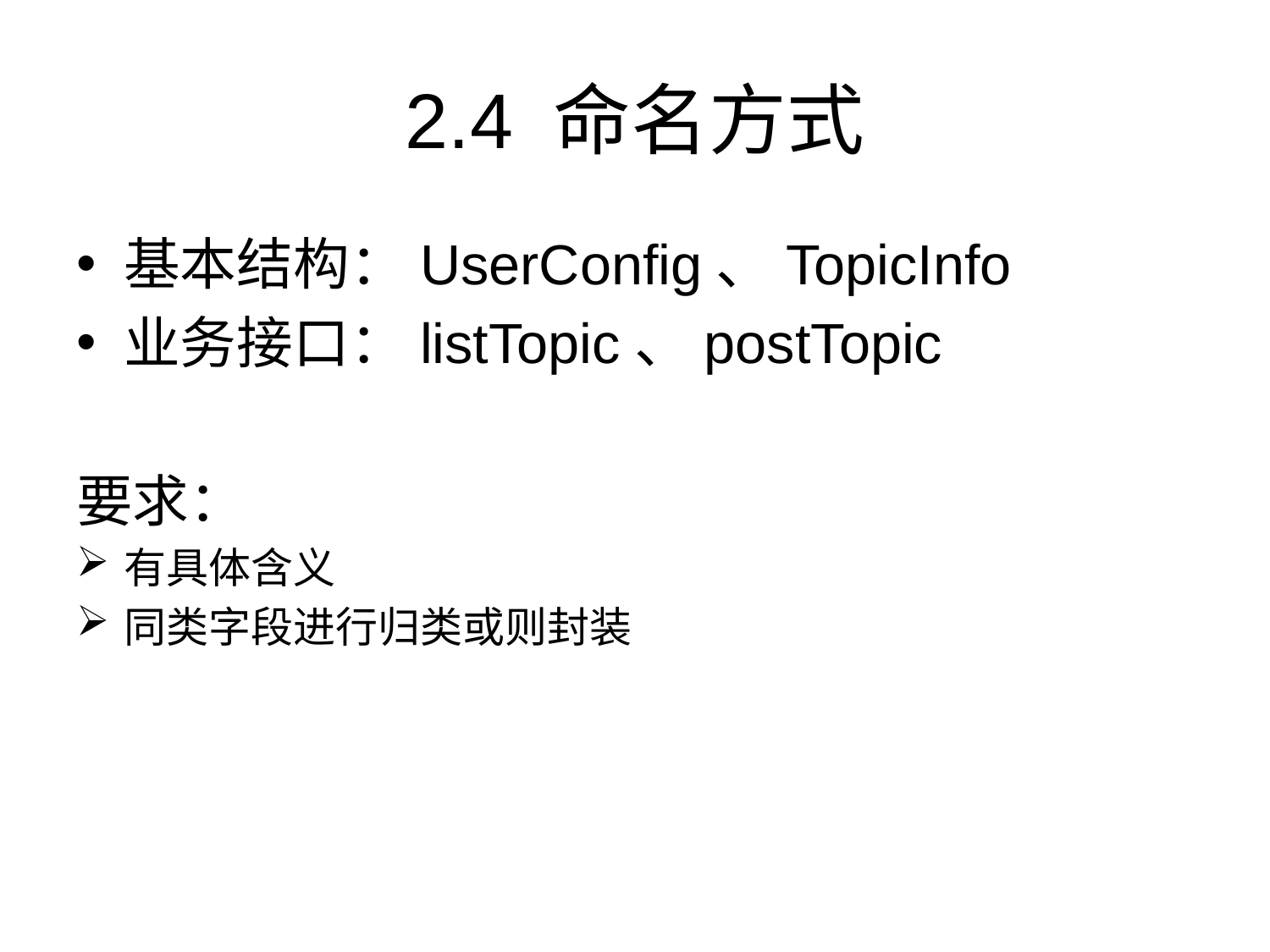

# 2.4 命名方式
基本结构：UserConfig、TopicInfo
业务接口：listTopic、postTopic

要求：
有具体含义
同类字段进行归类或则封装